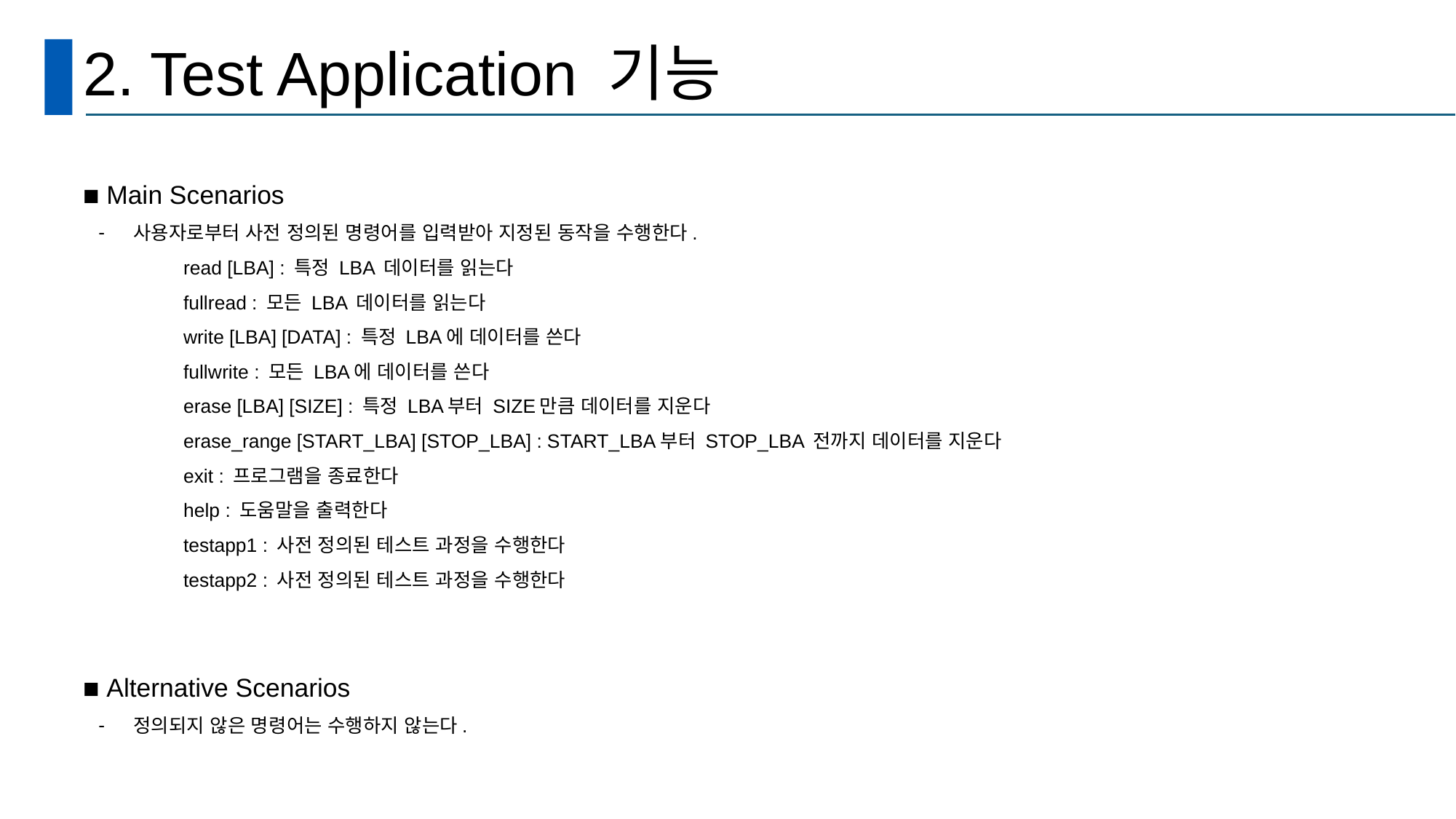

# 2. Test Application 기능
◼︎ Main Scenarios
사용자로부터 사전 정의된 명령어를 입력받아 지정된 동작을 수행한다.
read [LBA] : 특정 LBA 데이터를 읽는다
fullread : 모든 LBA 데이터를 읽는다
write [LBA] [DATA] : 특정 LBA에 데이터를 쓴다
fullwrite : 모든 LBA에 데이터를 쓴다
erase [LBA] [SIZE] : 특정 LBA부터 SIZE만큼 데이터를 지운다
erase_range [START_LBA] [STOP_LBA] : START_LBA부터 STOP_LBA 전까지 데이터를 지운다
exit : 프로그램을 종료한다
help : 도움말을 출력한다
testapp1 : 사전 정의된 테스트 과정을 수행한다
testapp2 : 사전 정의된 테스트 과정을 수행한다

◼︎ Alternative Scenarios
정의되지 않은 명령어는 수행하지 않는다.